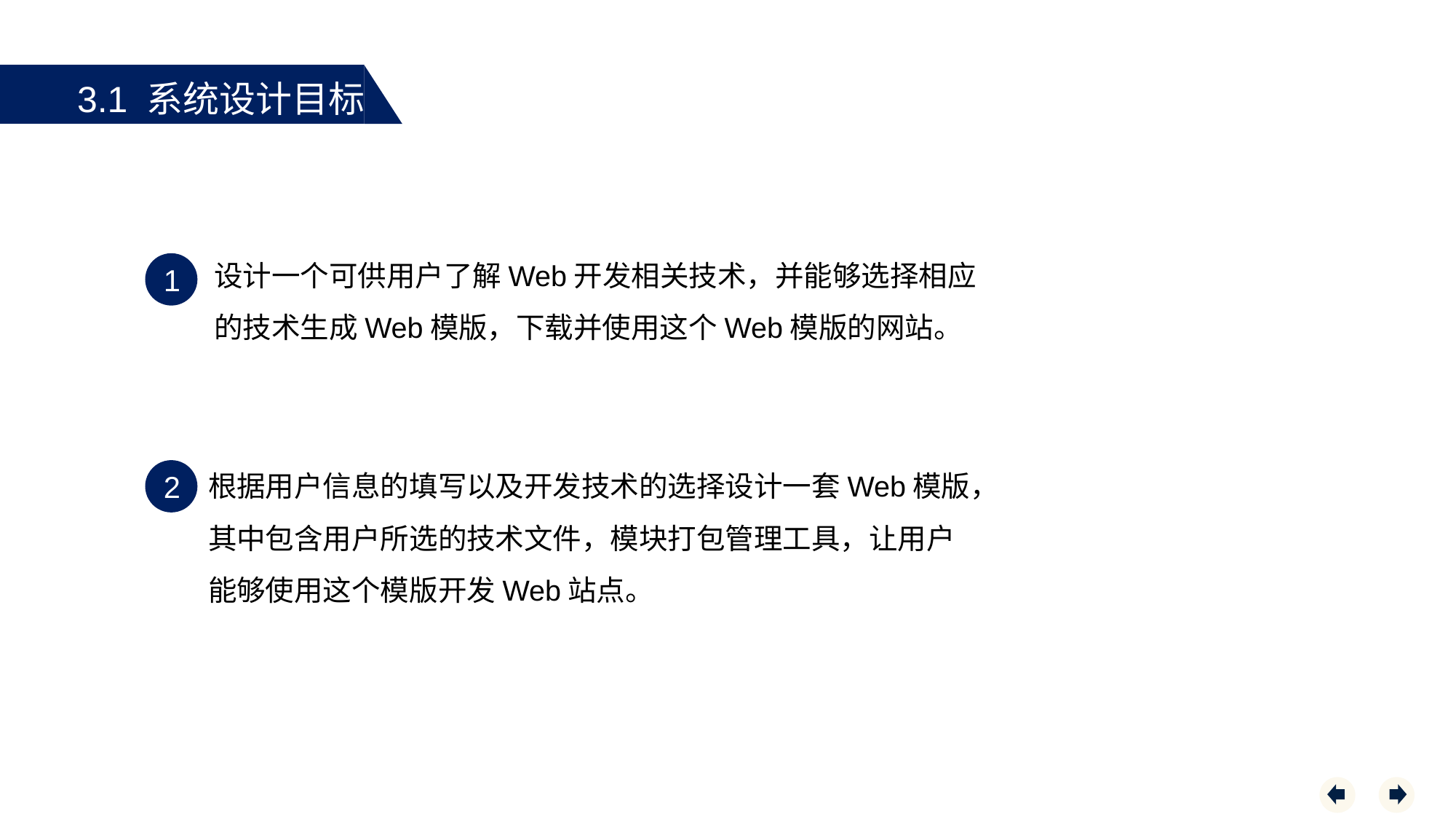

3.1 系统设计目标
设计一个可供用户了解Web开发相关技术，并能够选择相应的技术生成Web模版，下载并使用这个Web模版的网站。
1
根据用户信息的填写以及开发技术的选择设计一套Web模版，其中包含用户所选的技术文件，模块打包管理工具，让用户能够使用这个模版开发Web站点。
2